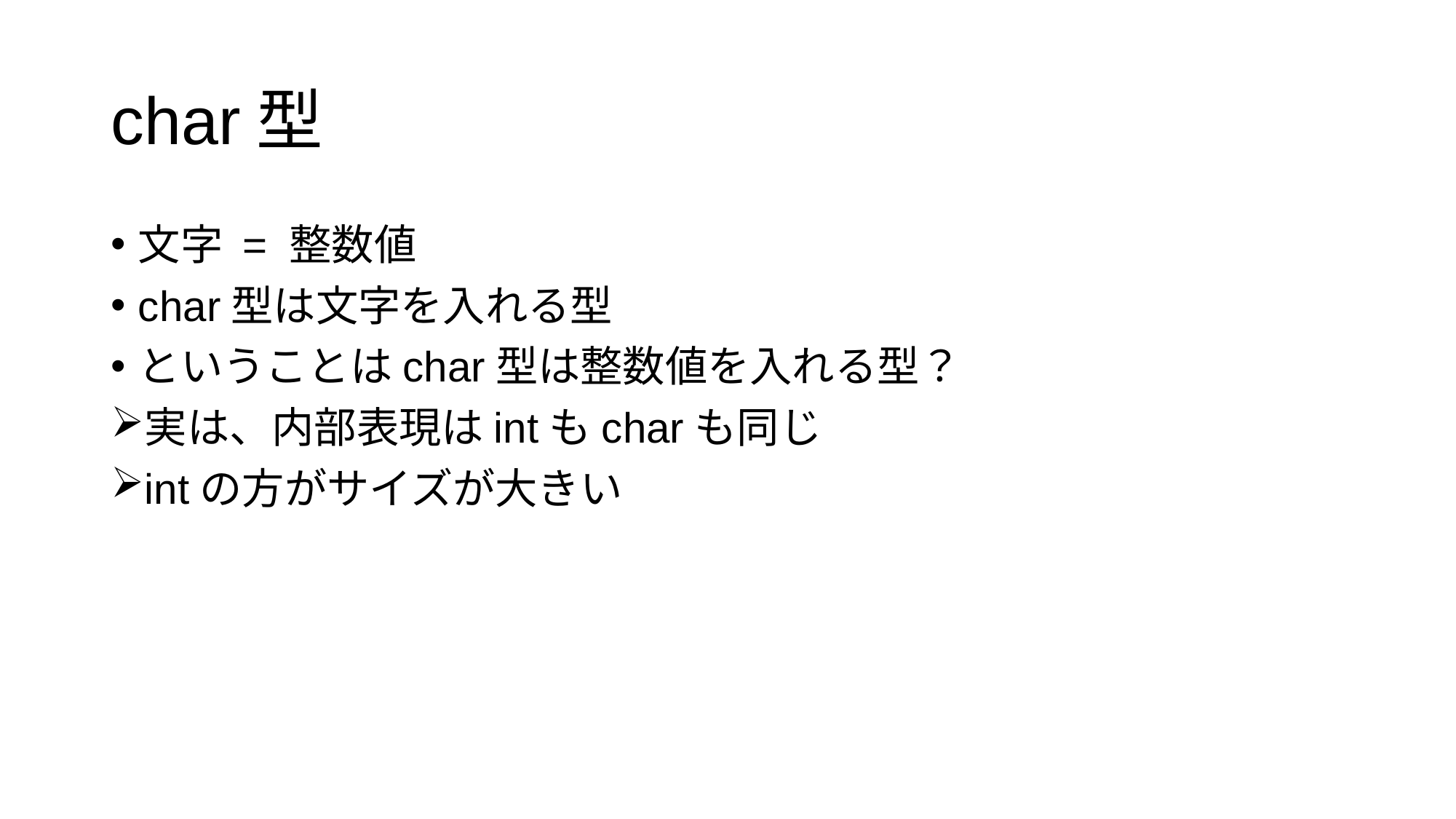

# char型
文字 = 整数値
char型は文字を入れる型
ということはchar型は整数値を入れる型？
実は、内部表現はintもcharも同じ
intの方がサイズが大きい